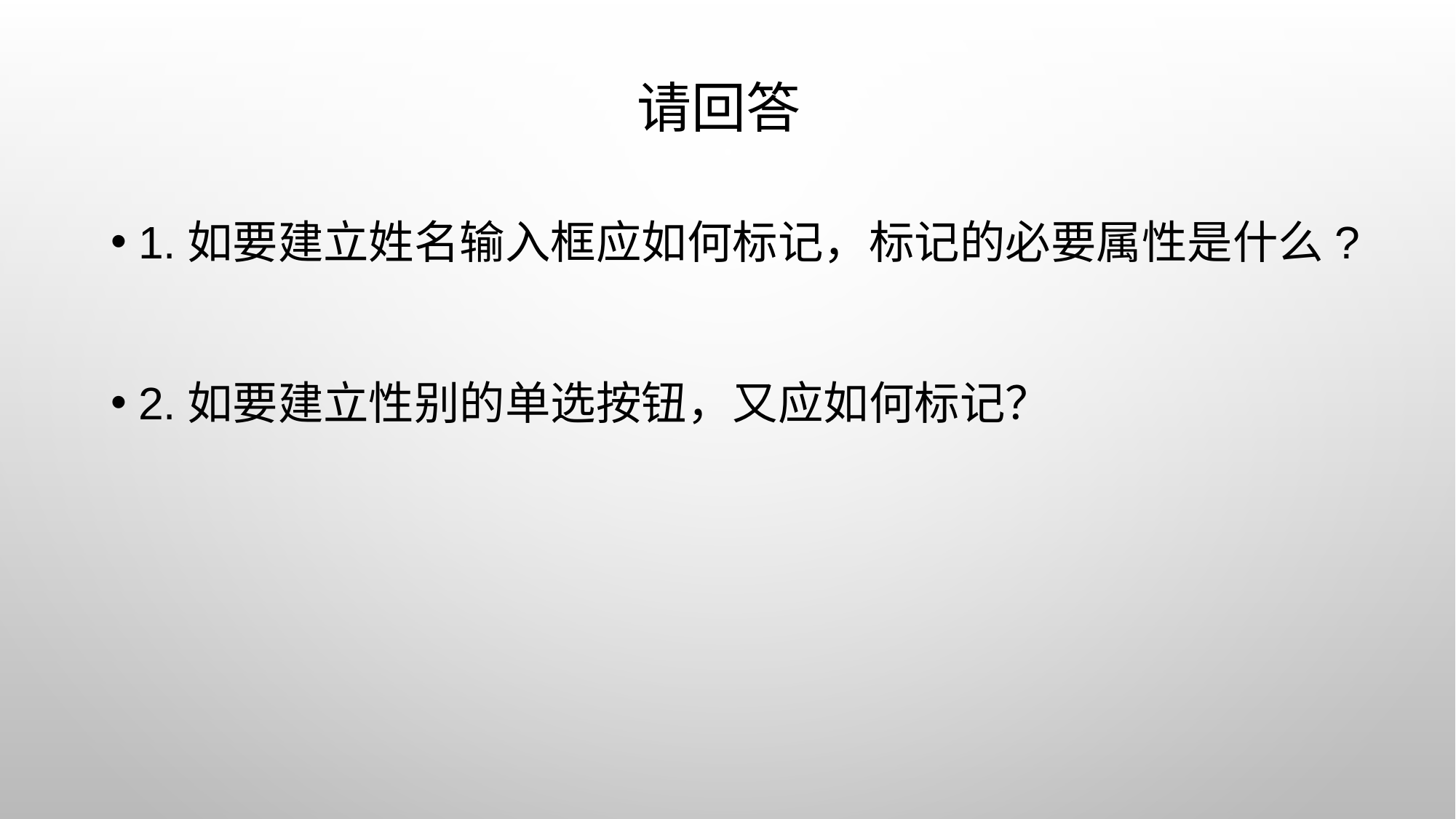

# 请回答
1.如要建立姓名输入框应如何标记，标记的必要属性是什么?

2.如要建立性别的单选按钮，又应如何标记？